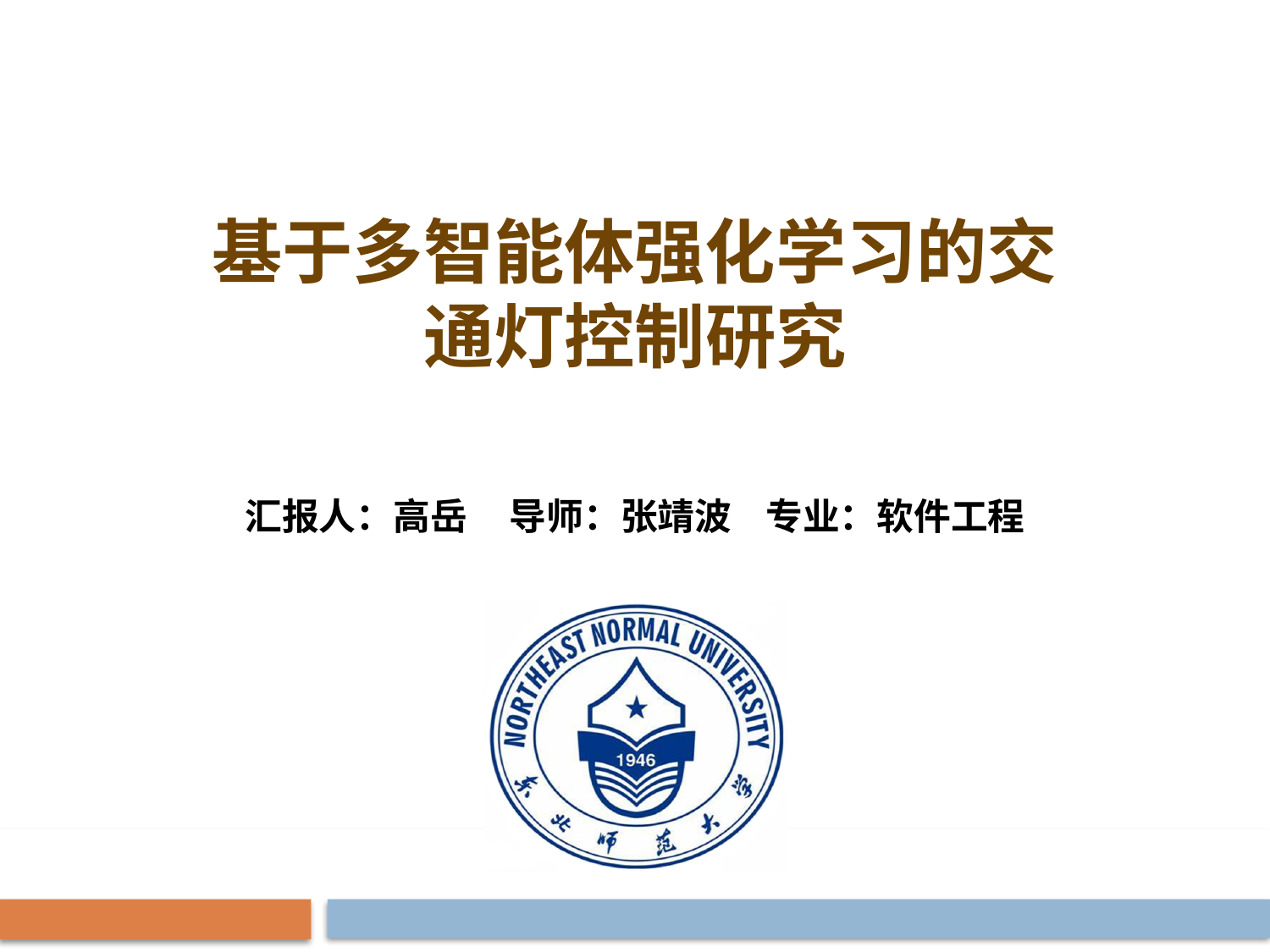

基于多智能体强化学习的交通灯控制研究

汇报人：高岳     导师：张靖波    专业：软件工程